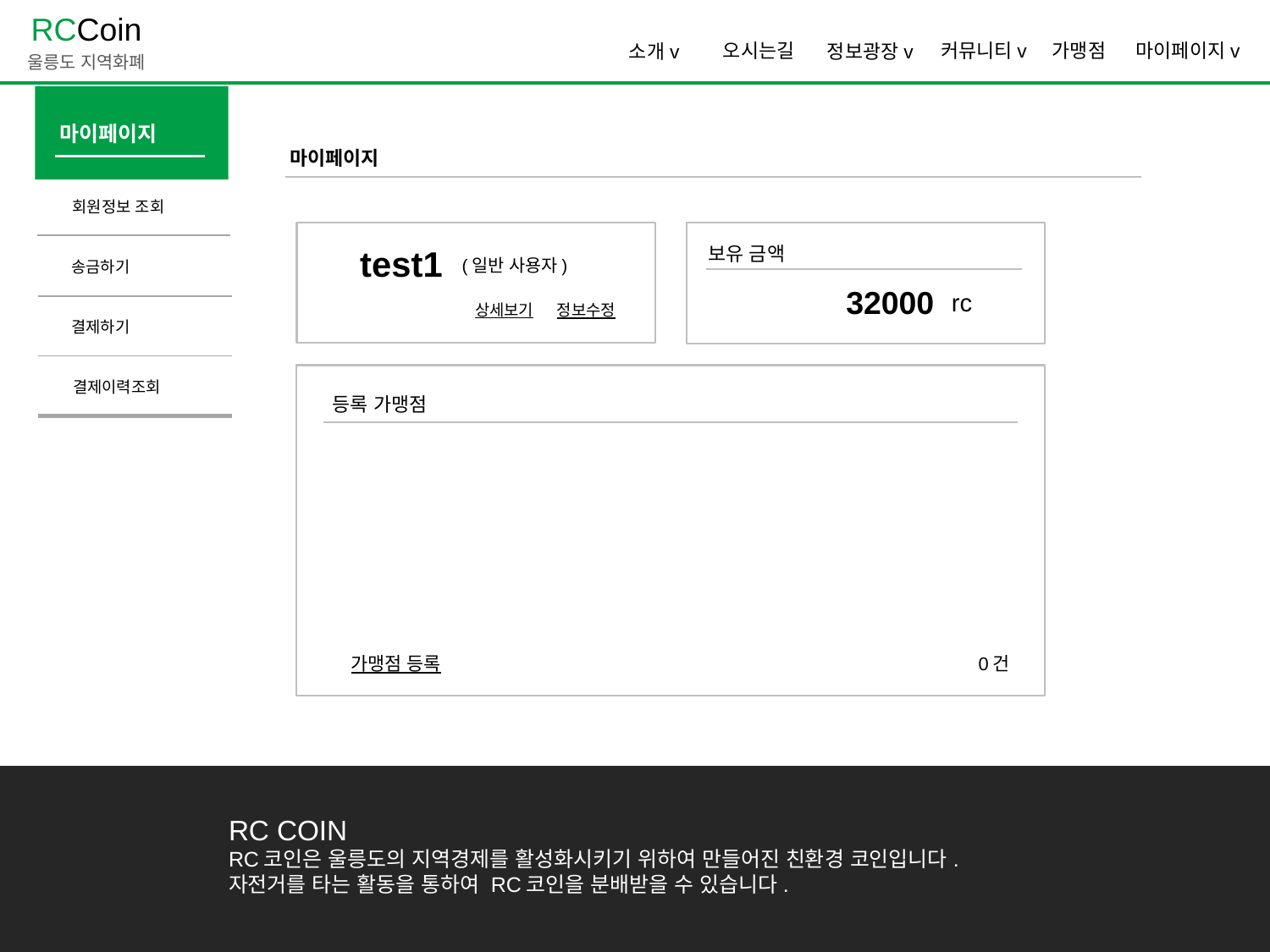

RCCoin
울릉도 지역화폐
오시는길
커뮤니티v
가맹점
마이페이지v
정보광장v
소개v

마이페이지
회원정보 조회
송금하기
결제하기
결제이력조회
마이페이지

보유 금액
test1
(일반 사용자)
32000
rc
상세보기
정보수정

등록 가맹점
가맹점 등록
0건

RC COIN
RC코인은 울릉도의 지역경제를 활성화시키기 위하여 만들어진 친환경 코인입니다.
자전거를 타는 활동을 통하여 RC코인을 분배받을 수 있습니다.